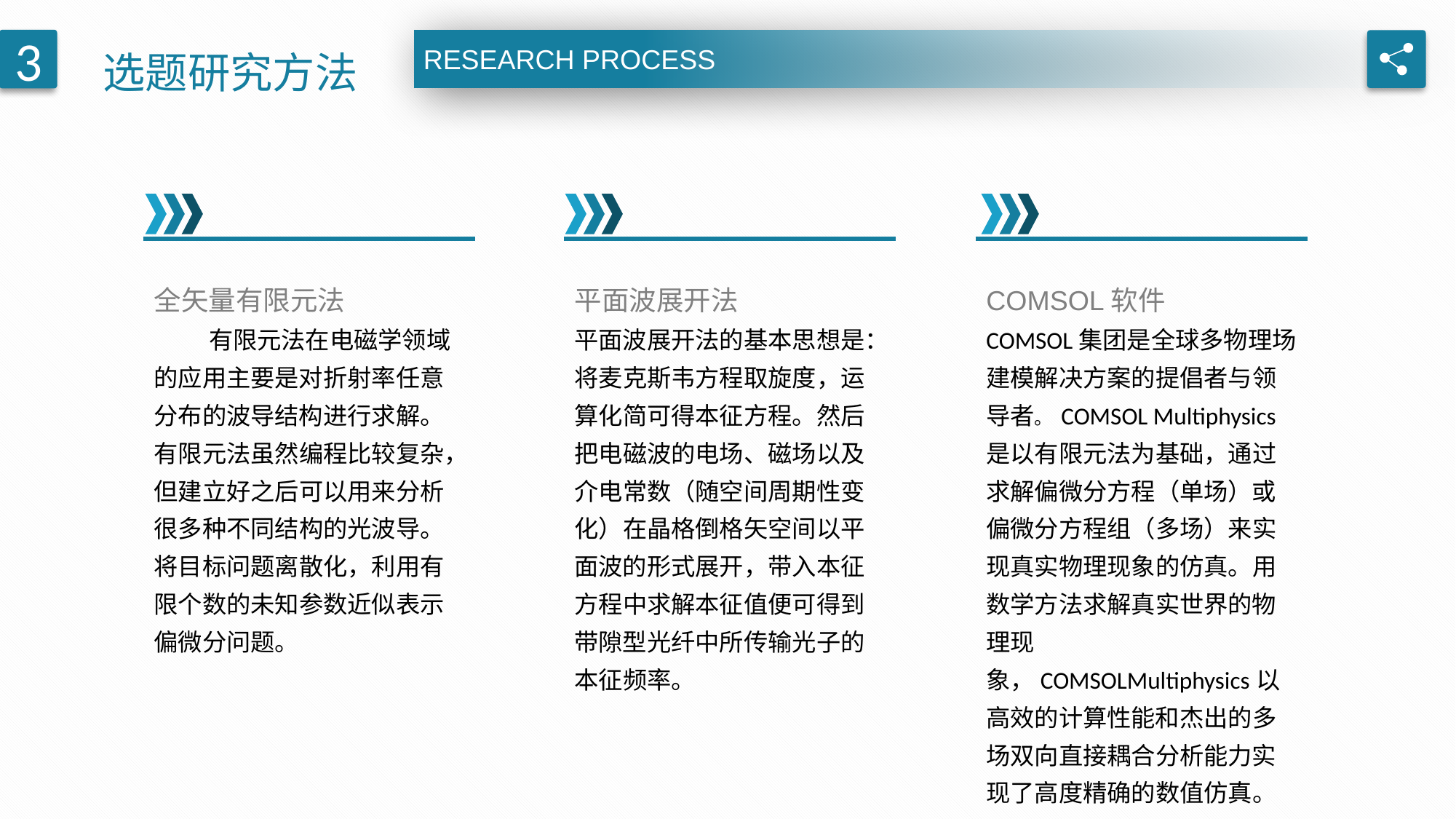

选题研究方法
3

RESEARCH PROCESS

全矢量有限元法
         有限元法在电磁学领域的应用主要是对折射率任意分布的波导结构进行求解。有限元法虽然编程比较复杂，但建立好之后可以用来分析很多种不同结构的光波导。将目标问题离散化，利用有限个数的未知参数近似表示偏微分问题。

平面波展开法
平面波展开法的基本思想是：将麦克斯韦方程取旋度，运算化简可得本征方程。然后把电磁波的电场、磁场以及介电常数（随空间周期性变化）在晶格倒格矢空间以平面波的形式展开，带入本征方程中求解本征值便可得到带隙型光纤中所传输光子的本征频率。
COMSOL软件
COMSOL集团是全球多物理场建模解决方案的提倡者与领导者。 COMSOL Multiphysics是以有限元法为基础，通过求解偏微分方程（单场）或偏微分方程组（多场）来实现真实物理现象的仿真。用数学方法求解真实世界的物理现象，COMSOLMultiphysics以高效的计算性能和杰出的多场双向直接耦合分析能力实现了高度精确的数值仿真。